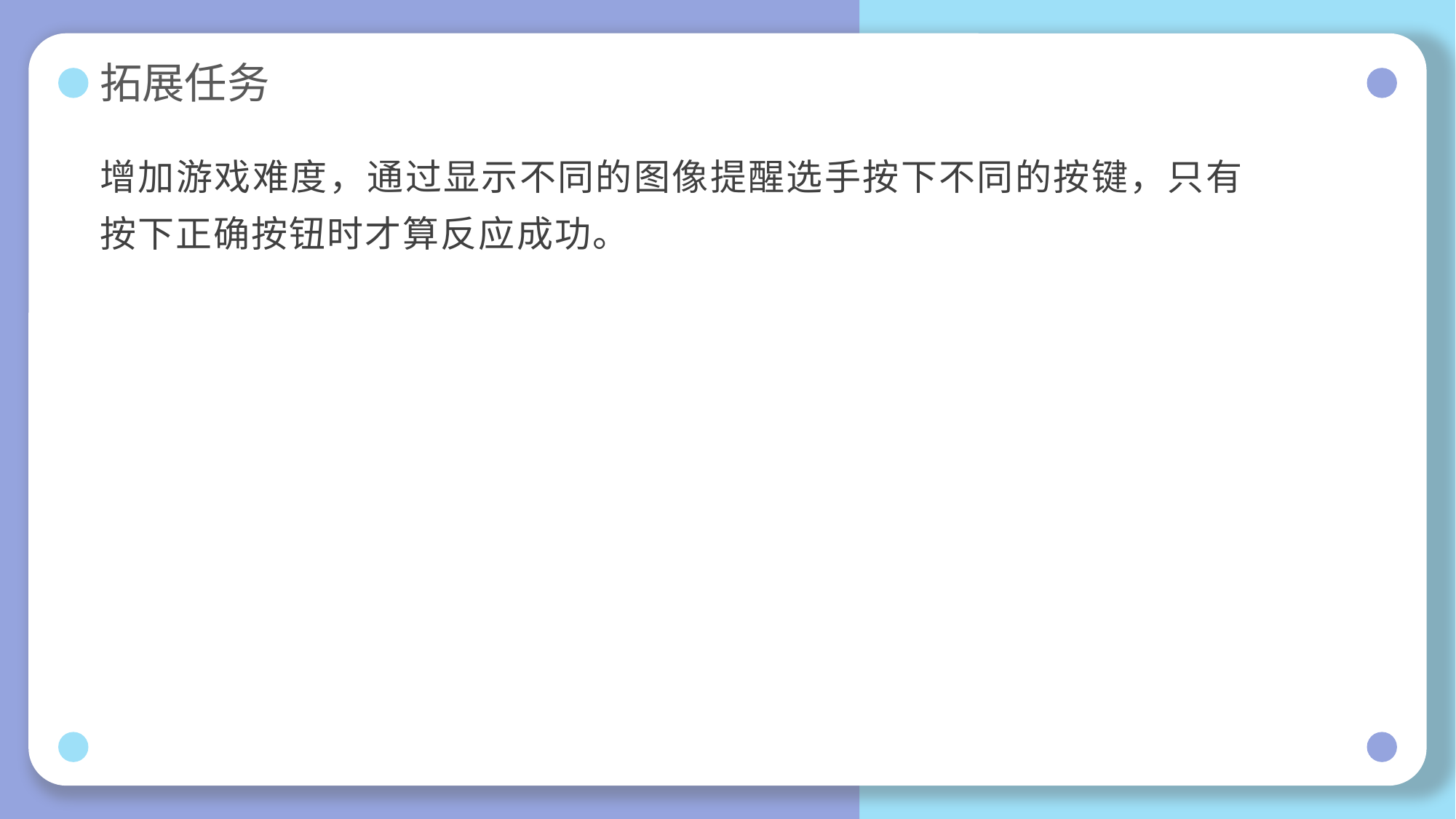

# 拓展任务
增加游戏难度，通过显示不同的图像提醒选手按下不同的按键，只有按下正确按钮时才算反应成功。